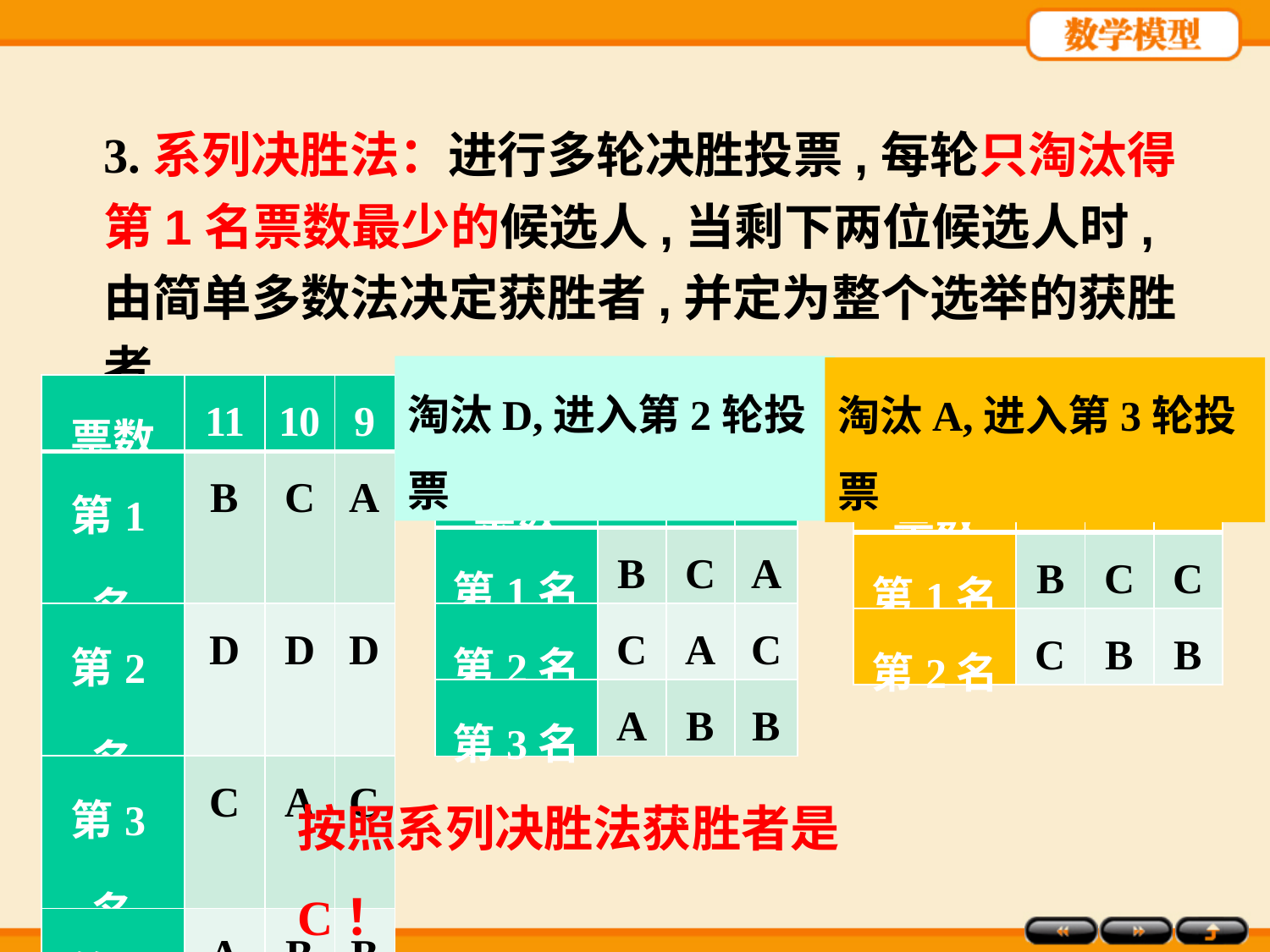

3.系列决胜法：进行多轮决胜投票,每轮只淘汰得第1名票数最少的候选人,当剩下两位候选人时,由简单多数法决定获胜者,并定为整个选举的获胜者.
淘汰D,进入第2轮投票
淘汰A,进入第3轮投票
| 票数 | 11 | 10 | 9 |
| --- | --- | --- | --- |
| 第1名 | B | C | A |
| 第2名 | D | D | D |
| 第3名 | C | A | C |
| 第4名 | A | B | B |
| 票数 | 11 | 10 | 9 |
| --- | --- | --- | --- |
| 第1名 | B | C | A |
| 第2名 | C | A | C |
| 第3名 | A | B | B |
| 票数 | 11 | 10 | 9 |
| --- | --- | --- | --- |
| 第1名 | B | C | C |
| 第2名 | C | B | B |
按照系列决胜法获胜者是C！